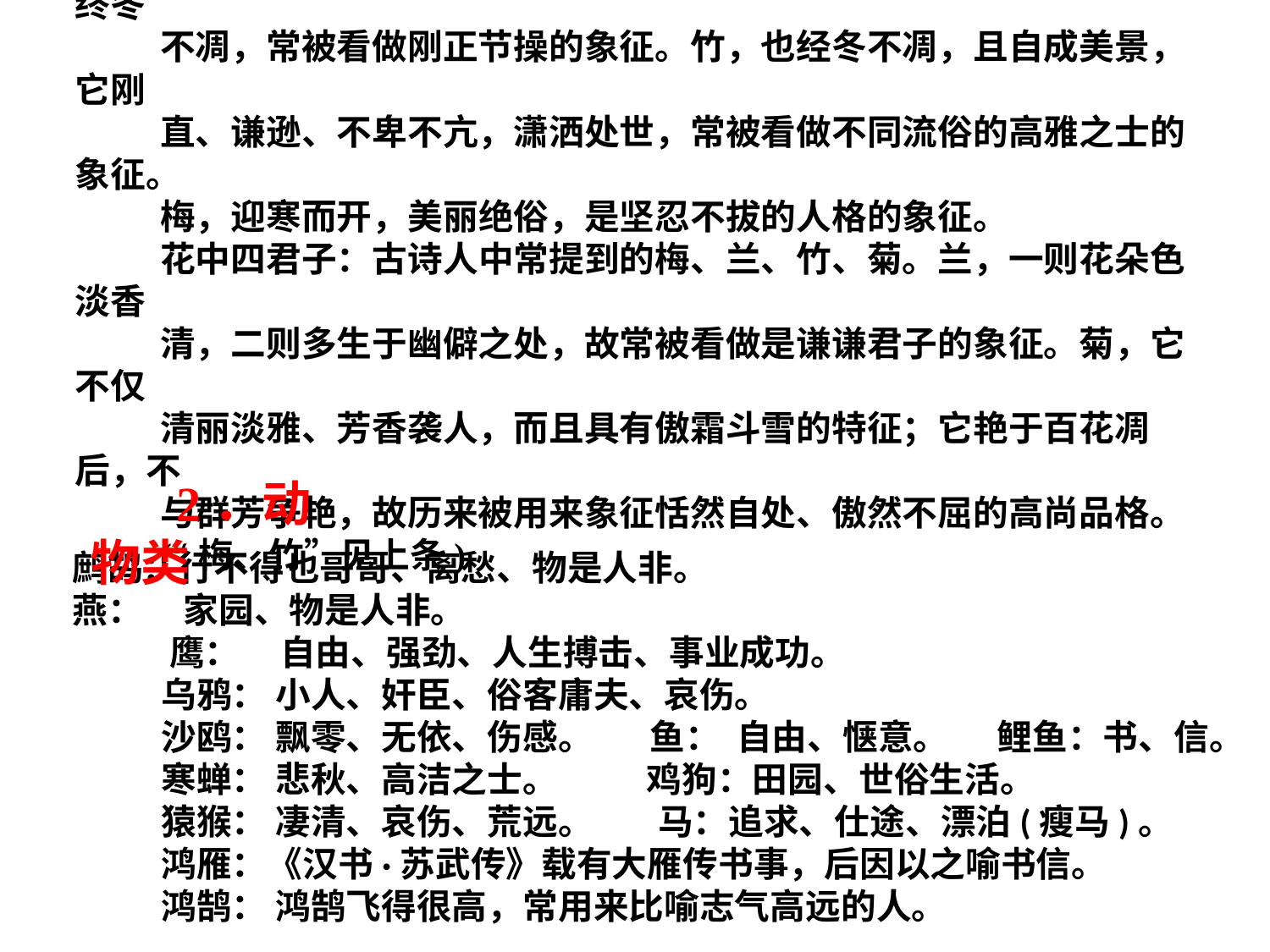

岁寒三友：指古诗文中经常提到的松、竹、梅。松，是耐寒树木，终冬
不凋，常被看做刚正节操的象征。竹，也经冬不凋，且自成美景，它刚
直、谦逊、不卑不亢，潇洒处世，常被看做不同流俗的高雅之士的象征。
梅，迎寒而开，美丽绝俗，是坚忍不拔的人格的象征。
花中四君子：古诗人中常提到的梅、兰、竹、菊。兰，一则花朵色淡香
清，二则多生于幽僻之处，故常被看做是谦谦君子的象征。菊，它不仅
清丽淡雅、芳香袭人，而且具有傲霜斗雪的特征；它艳于百花凋后，不
与群芳争艳，故历来被用来象征恬然自处、傲然不屈的高尚品格。
(“梅、竹”见上条)
2．动物类
鹧鸪：行不得也哥哥、离愁、物是人非。
燕：     家园、物是人非。
           鹰：     自由、强劲、人生搏击、事业成功。
          乌鸦： 小人、奸臣、俗客庸夫、哀伤。
          沙鸥： 飘零、无依、伤感。       鱼：  自由、惬意。      鲤鱼：书、信。
          寒蝉： 悲秋、高洁之士。           鸡狗：田园、世俗生活。
          猿猴： 凄清、哀伤、荒远。        马：追求、仕途、漂泊(瘦马)。
          鸿雁：《汉书·苏武传》载有大雁传书事，后因以之喻书信。
          鸿鹄： 鸿鹄飞得很高，常用来比喻志气高远的人。